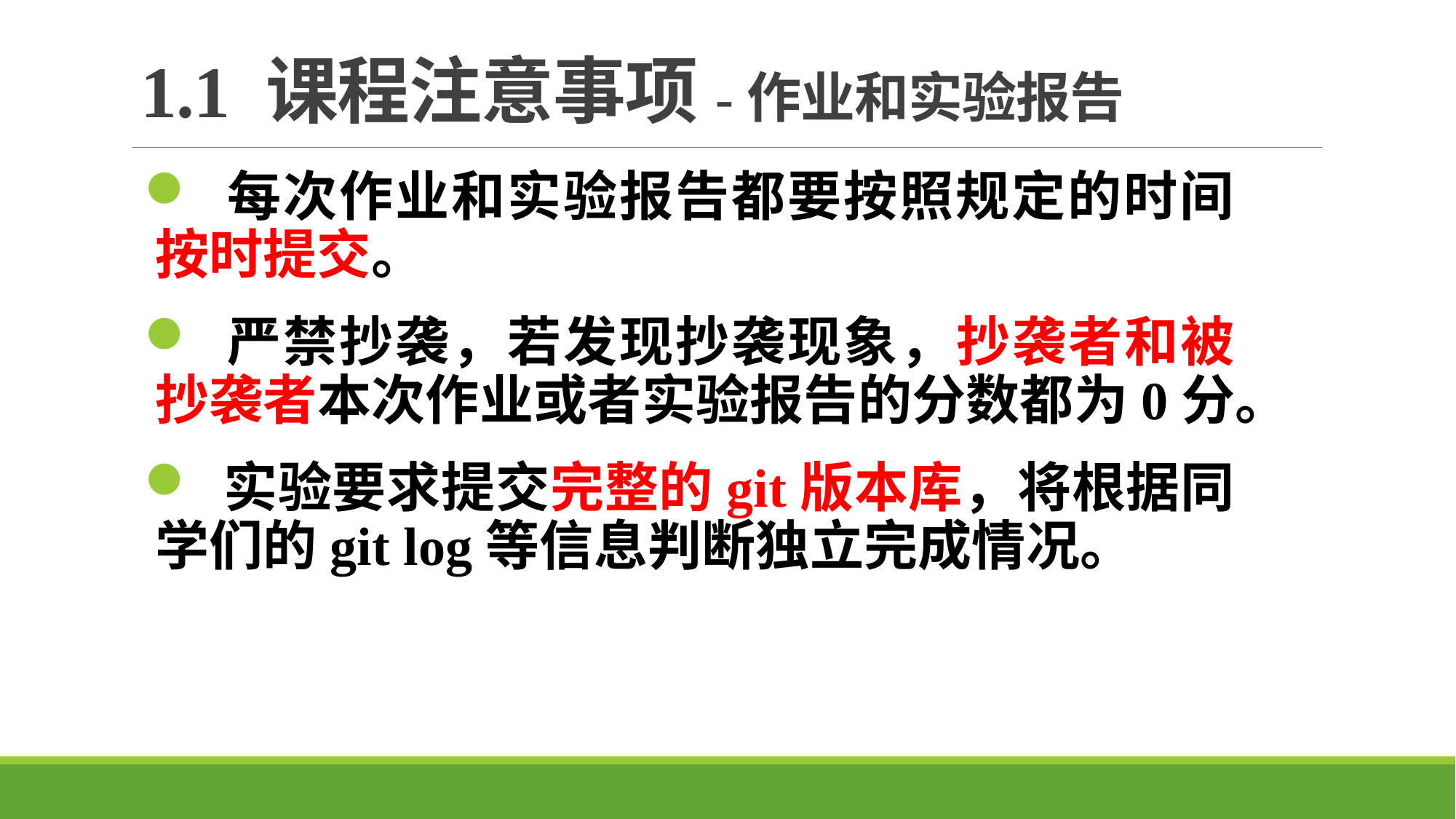

# 1.1 课程注意事项-作业和实验报告
 每次作业和实验报告都要按照规定的时间按时提交。
 严禁抄袭，若发现抄袭现象，抄袭者和被抄袭者本次作业或者实验报告的分数都为0分。
 实验要求提交完整的git版本库，将根据同学们的git log等信息判断独立完成情况。